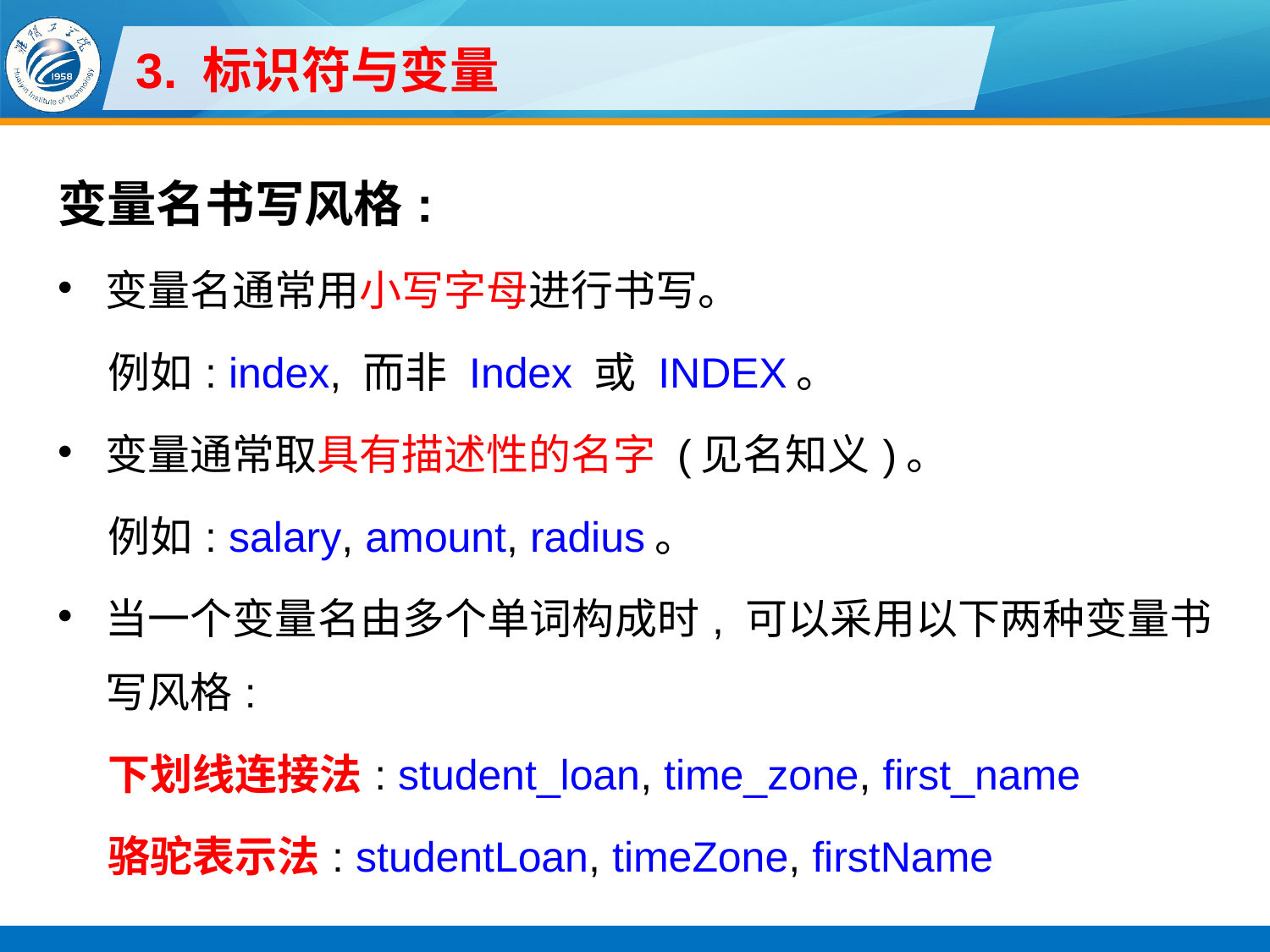

# 3. 标识符与变量
变量名书写风格:
变量名通常用小写字母进行书写。
例如: index, 而非 Index 或 INDEX。
变量通常取具有描述性的名字 (见名知义)。
例如: salary, amount, radius。
当一个变量名由多个单词构成时, 可以采用以下两种变量书写风格:
下划线连接法: student_loan, time_zone, first_name
骆驼表示法: studentLoan, timeZone, firstName